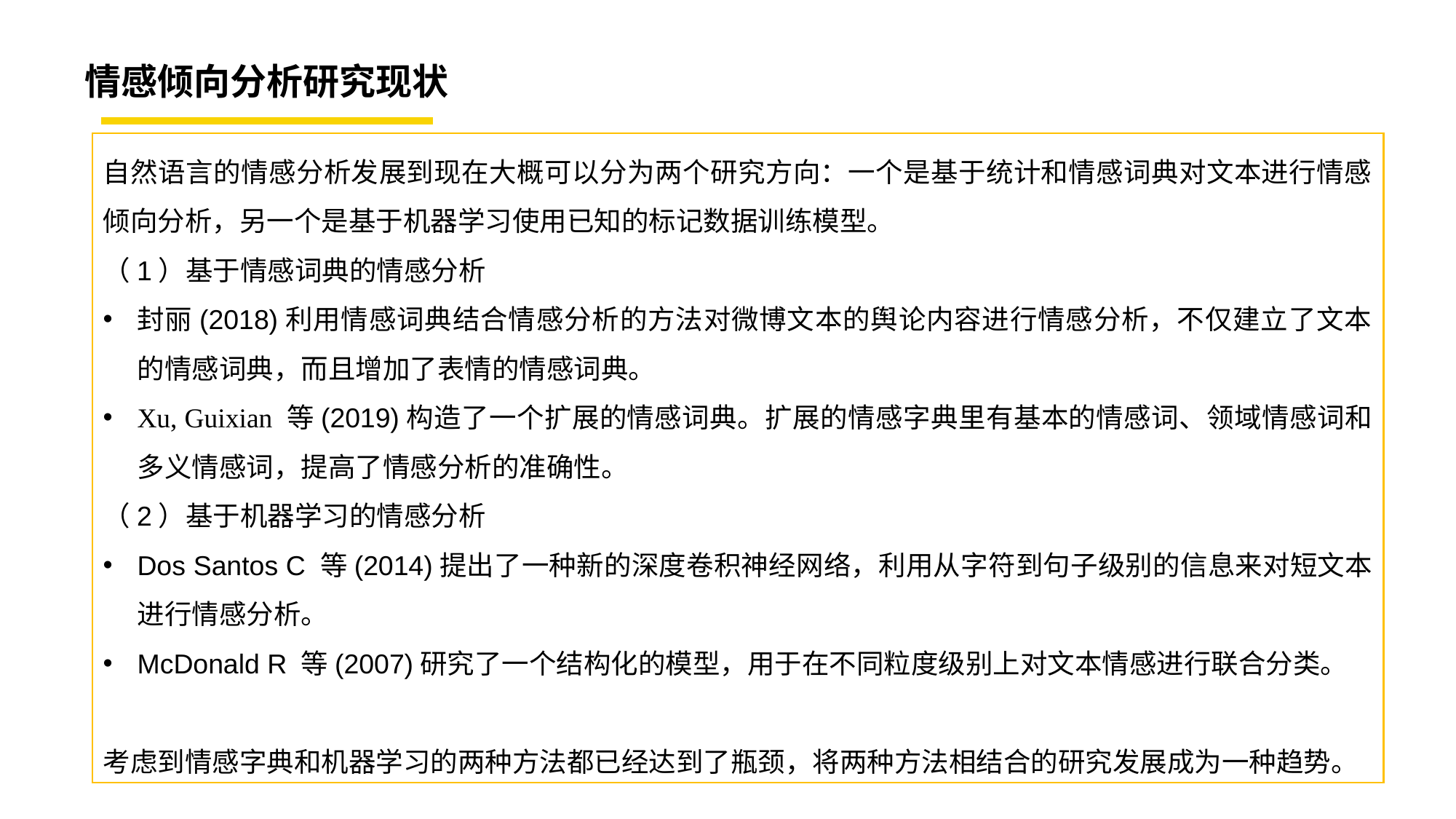

情感倾向分析研究现状
自然语言的情感分析发展到现在大概可以分为两个研究方向：一个是基于统计和情感词典对文本进行情感倾向分析，另一个是基于机器学习使用已知的标记数据训练模型。
（1）基于情感词典的情感分析
封丽(2018)利用情感词典结合情感分析的方法对微博文本的舆论内容进行情感分析，不仅建立了文本的情感词典，而且增加了表情的情感词典。
Xu, Guixian 等(2019)构造了一个扩展的情感词典。扩展的情感字典里有基本的情感词、领域情感词和多义情感词，提高了情感分析的准确性。
（2）基于机器学习的情感分析
Dos Santos C 等(2014)提出了一种新的深度卷积神经网络，利用从字符到句子级别的信息来对短文本进行情感分析。
McDonald R 等(2007)研究了一个结构化的模型，用于在不同粒度级别上对文本情感进行联合分类。

考虑到情感字典和机器学习的两种方法都已经达到了瓶颈，将两种方法相结合的研究发展成为一种趋势。